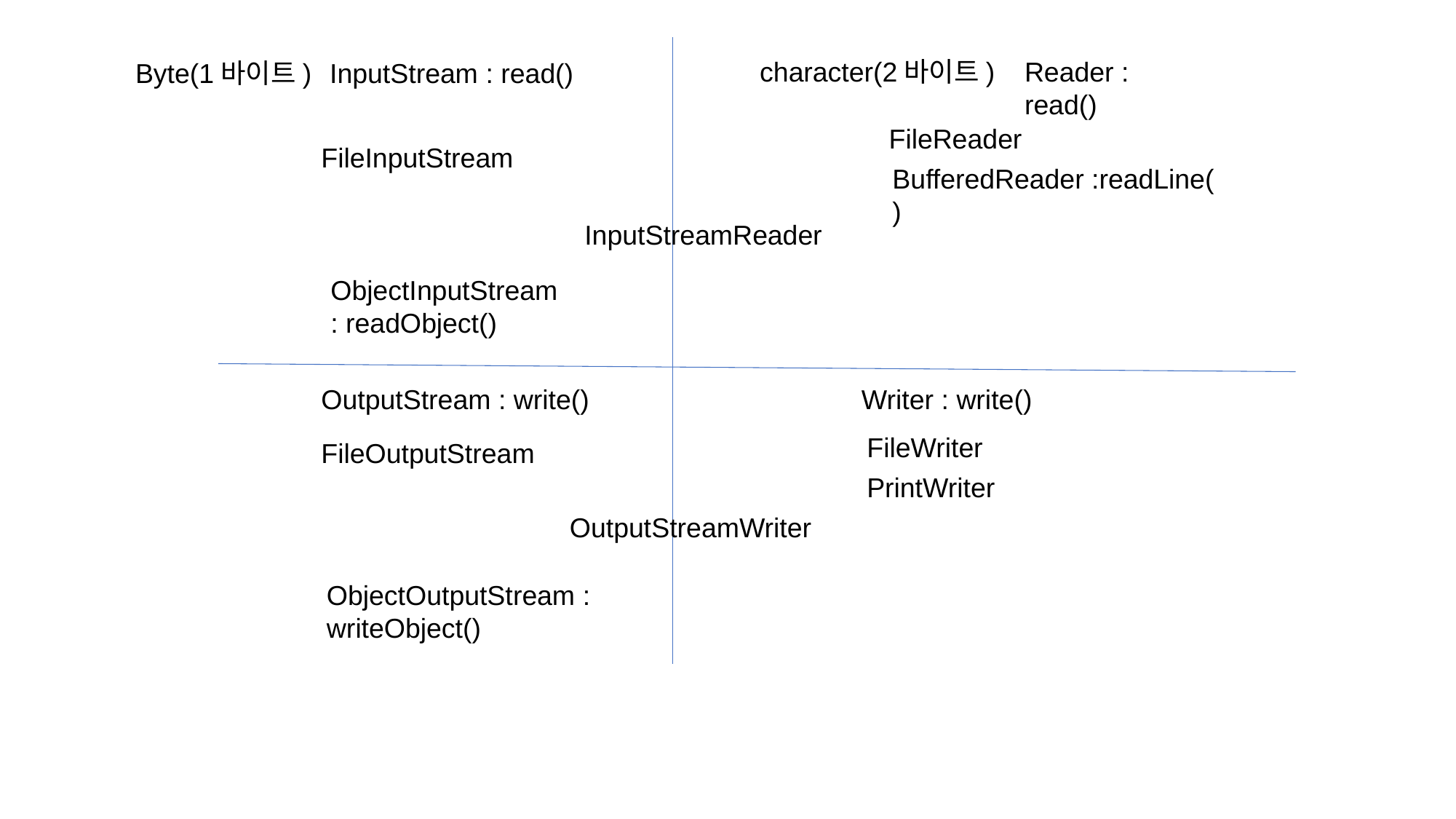

character(2바이트)
Reader : read()
Byte(1바이트)
InputStream : read()
FileReader
FileInputStream
BufferedReader :readLine()
InputStreamReader
ObjectInputStream : readObject()
OutputStream : write()
Writer : write()
FileWriter
FileOutputStream
PrintWriter
OutputStreamWriter
ObjectOutputStream : writeObject()